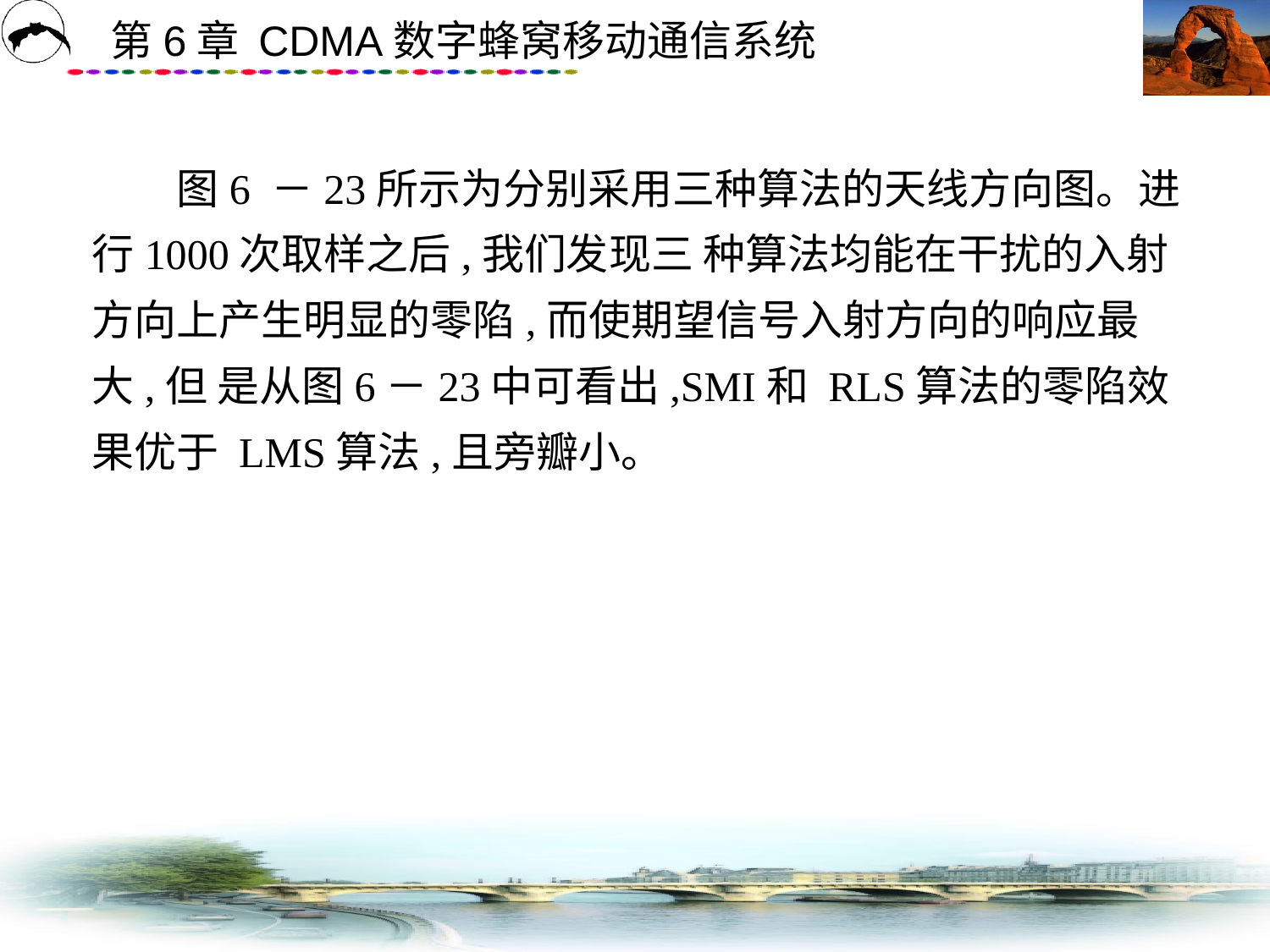

# 图6 －23所示为分别采用三种算法的天线方向图。进行1000次取样之后,我们发现三 种算法均能在干扰的入射方向上产生明显的零陷,而使期望信号入射方向的响应最大,但 是从图6－23中可看出,SMI和 RLS算法的零陷效果优于 LMS算法,且旁瓣小。